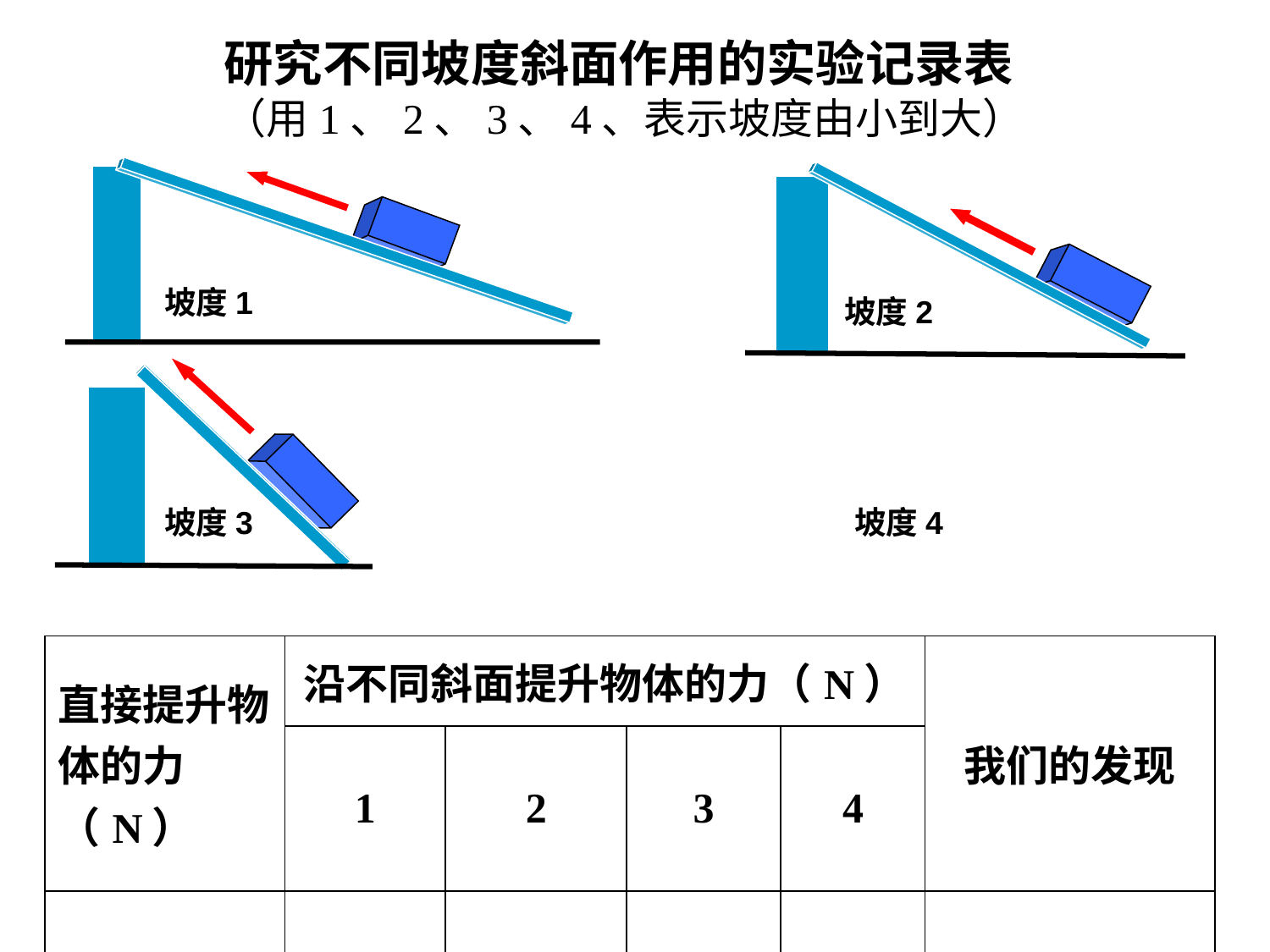

研究不同坡度斜面作用的实验记录表
（用1、2、3、4、表示坡度由小到大）

坡度1
坡度2
坡度3
坡度4

| 直接提升物体的力（N） | 沿不同斜面提升物体的力（N） |  |  |  | 我们的发现 |
| --- | --- | --- | --- | --- | --- |
|  | 1 | 2 | 3 | 4 |  |
|  |  |  |  |  |  |